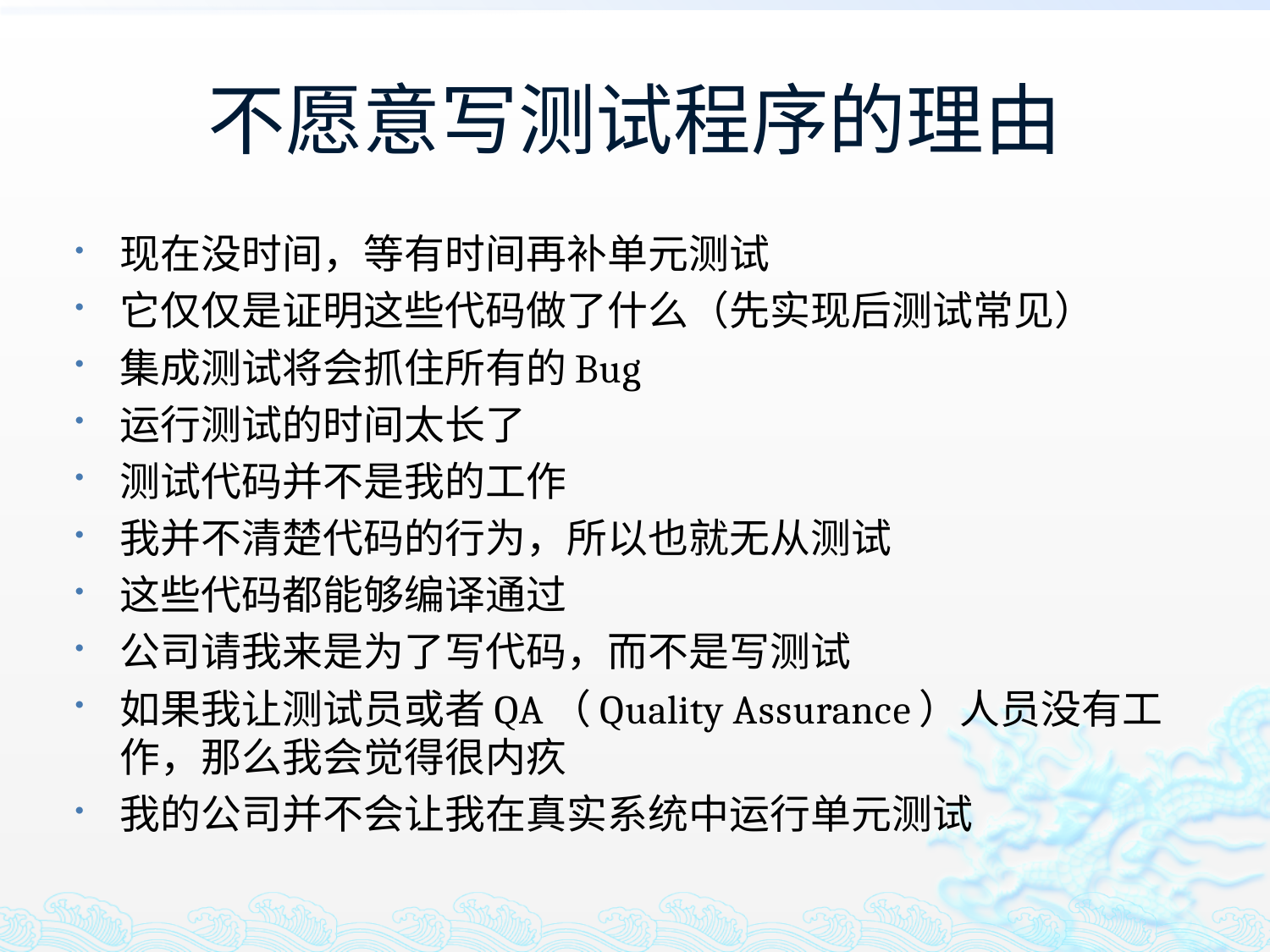

# 不愿意写测试程序的理由
现在没时间，等有时间再补单元测试
它仅仅是证明这些代码做了什么（先实现后测试常见）
集成测试将会抓住所有的Bug
运行测试的时间太长了
测试代码并不是我的工作
我并不清楚代码的行为，所以也就无从测试
这些代码都能够编译通过
公司请我来是为了写代码，而不是写测试
如果我让测试员或者QA（Quality Assurance）人员没有工作，那么我会觉得很内疚
我的公司并不会让我在真实系统中运行单元测试